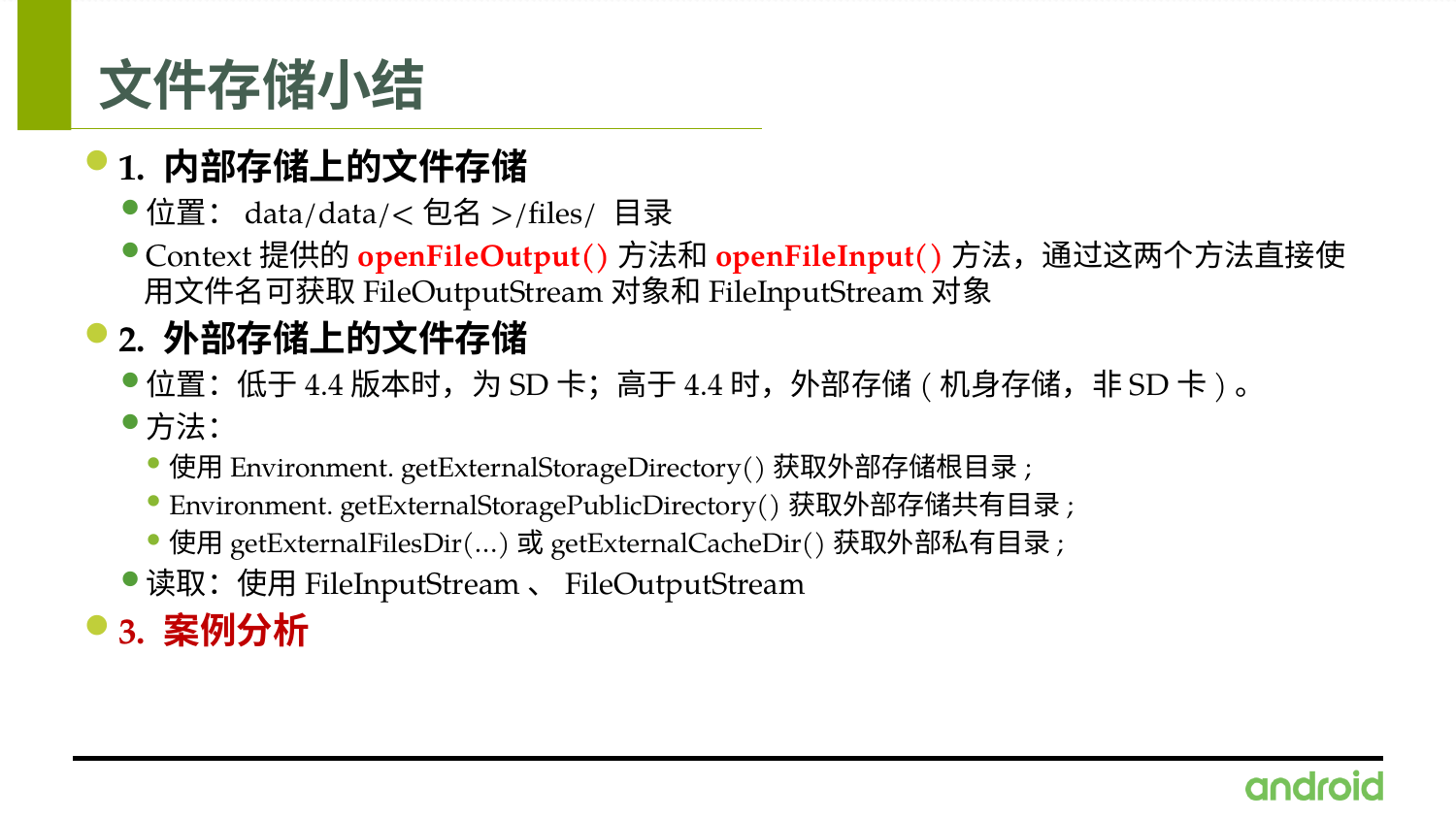

# 文件存储小结
1. 内部存储上的文件存储
位置：data/data/<包名>/files/ 目录
Context提供的openFileOutput()方法和openFileInput()方法，通过这两个方法直接使用文件名可获取FileOutputStream对象和FileInputStream对象
2. 外部存储上的文件存储
位置：低于4.4版本时，为SD卡；高于4.4时，外部存储(机身存储，非SD卡)。
方法：
使用Environment. getExternalStorageDirectory()获取外部存储根目录;
Environment. getExternalStoragePublicDirectory()获取外部存储共有目录;
使用getExternalFilesDir(…)或getExternalCacheDir()获取外部私有目录;
读取：使用FileInputStream、FileOutputStream
3. 案例分析